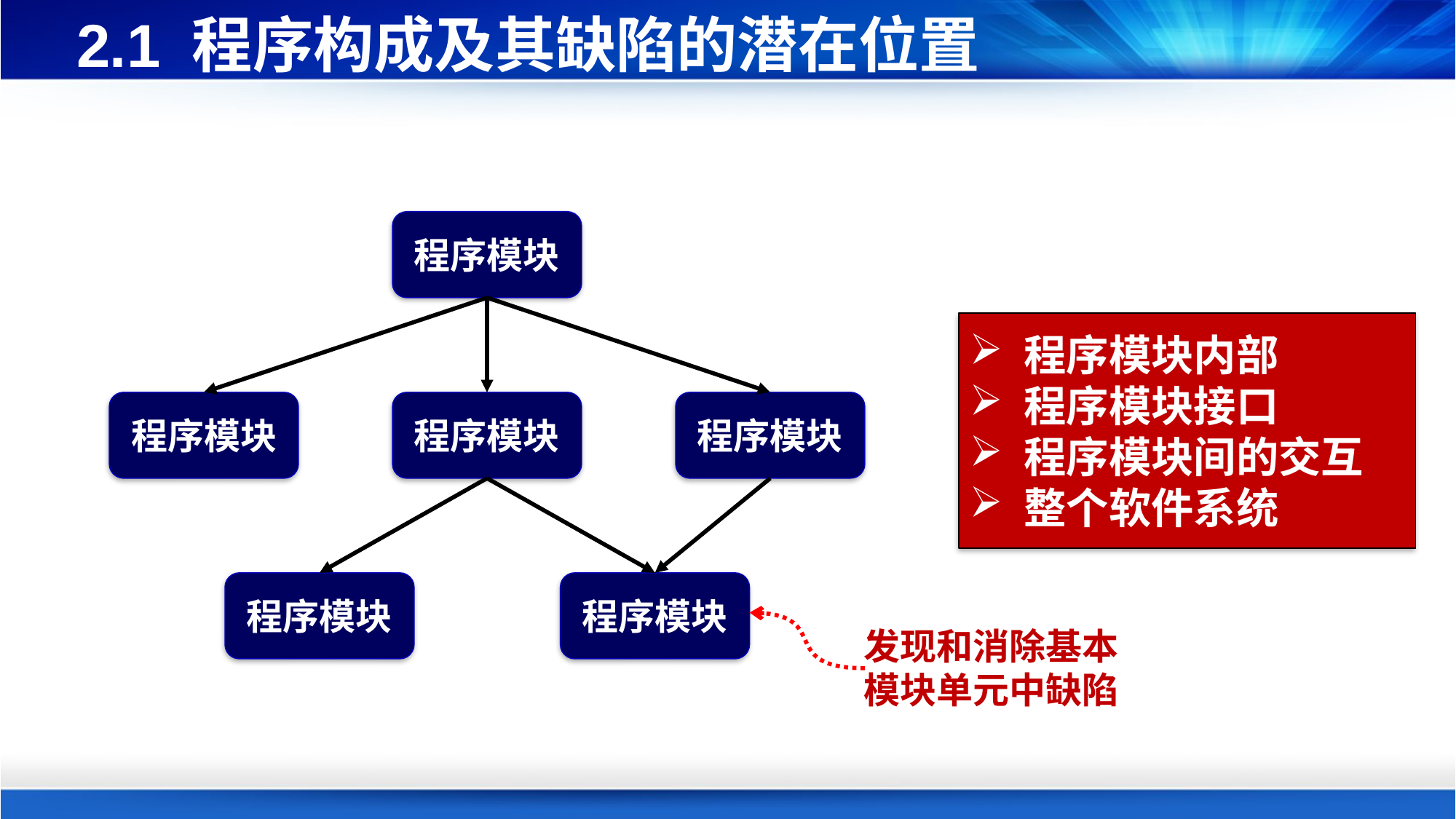

# 2.1 程序构成及其缺陷的潜在位置
程序模块
程序模块内部
程序模块接口
程序模块间的交互
整个软件系统
程序模块
程序模块
程序模块
程序模块
程序模块
发现和消除基本模块单元中缺陷